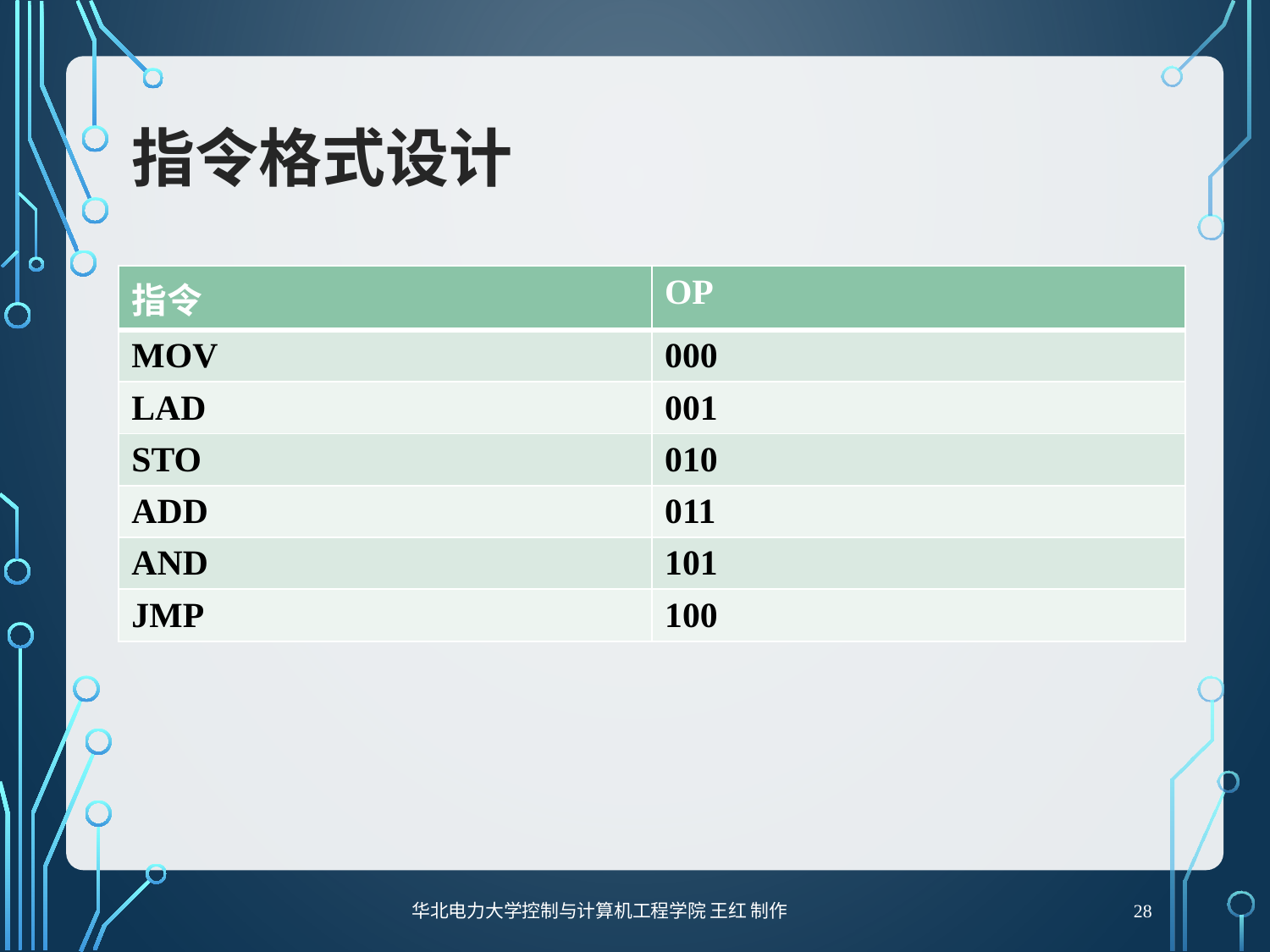

# 指令格式设计
| 指令 | OP |
| --- | --- |
| MOV | 000 |
| LAD | 001 |
| STO | 010 |
| ADD | 011 |
| AND | 101 |
| JMP | 100 |
28
华北电力大学控制与计算机工程学院 王红 制作